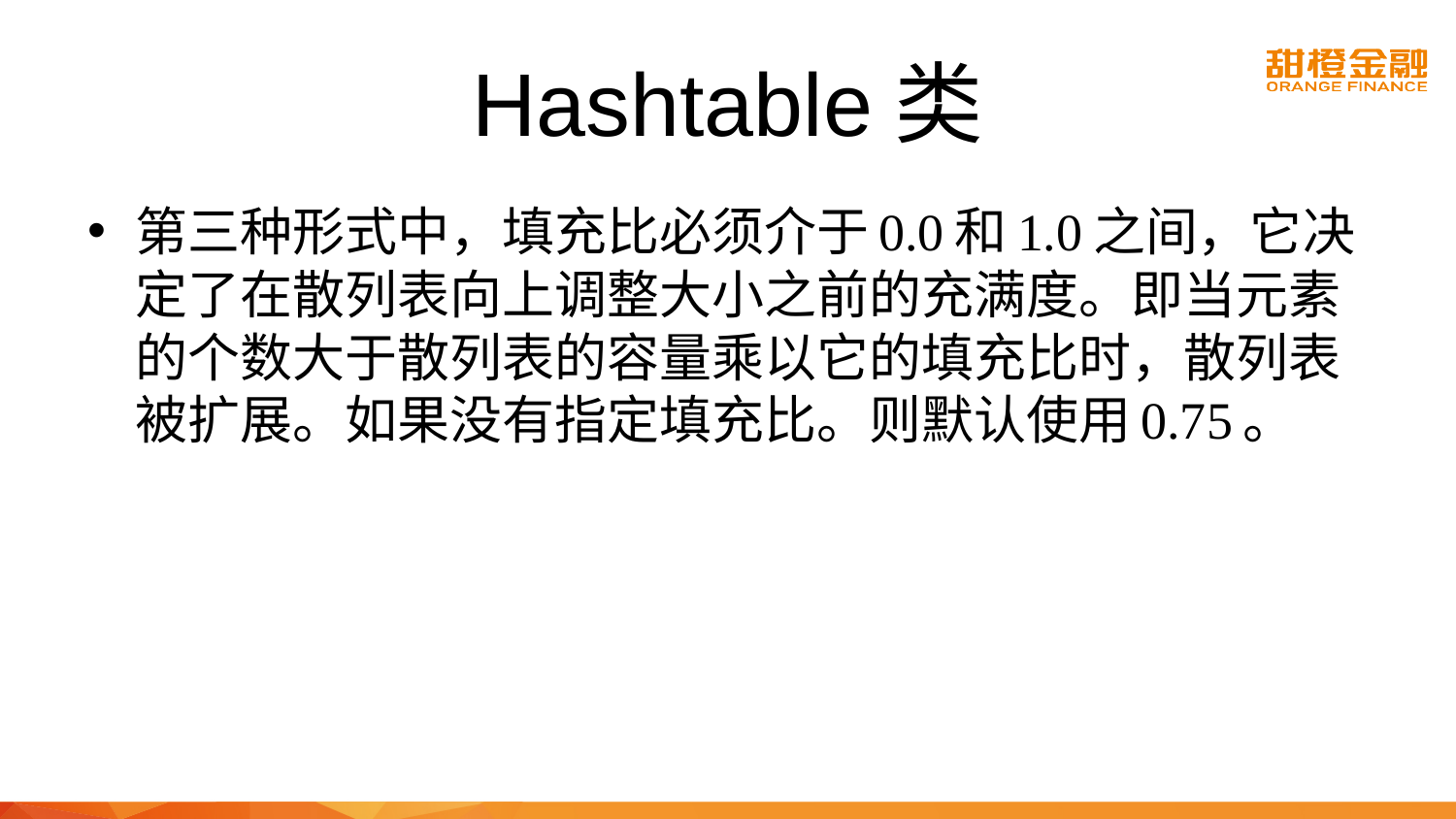

# Hashtable类
第三种形式中，填充比必须介于0.0和1.0之间，它决定了在散列表向上调整大小之前的充满度。即当元素的个数大于散列表的容量乘以它的填充比时，散列表被扩展。如果没有指定填充比。则默认使用0.75。